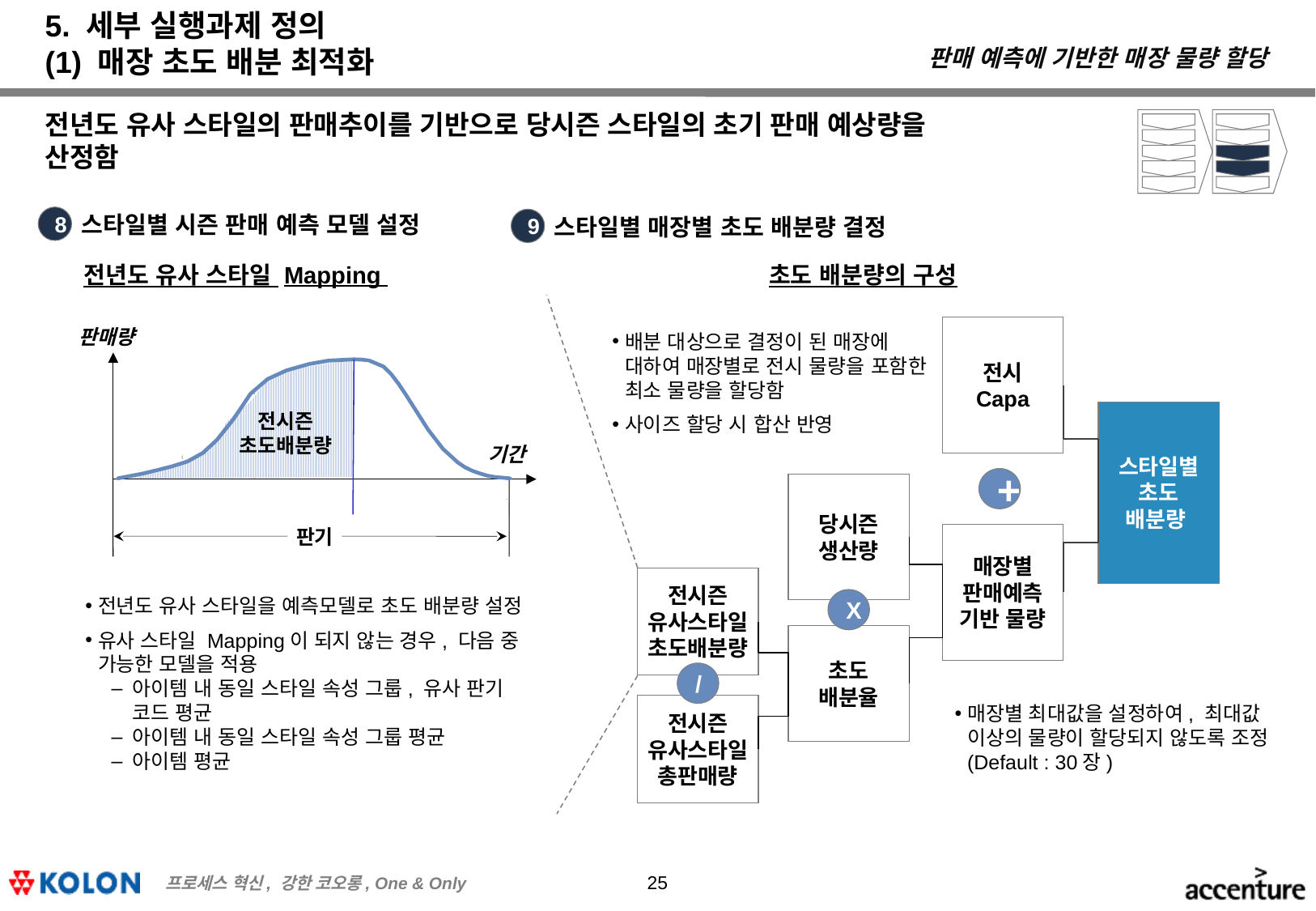

# 5. 세부 실행과제 정의 (1) 매장 초도 배분 최적화
판매 예측에 기반한 매장 물량 할당
전년도 유사 스타일의 판매추이를 기반으로 당시즌 스타일의 초기 판매 예상량을 산정함

스타일별 시즌 판매 예측 모델 설정
스타일별 매장별 초도 배분량 결정
8
9
전년도 유사 스타일 Mapping
초도 배분량의 구성
배분 대상으로 결정이 된 매장에 대하여 매장별로 전시 물량을 포함한 최소 물량을 할당함
사이즈 할당 시 합산 반영
전시 Capa
스타일별 초도 배분량
+
당시즌 생산량
매장별
판매예측
기반 물량
전시즌
유사스타일
초도배분량
X
초도
배분율
/
매장별 최대값을 설정하여, 최대값 이상의 물량이 할당되지 않도록 조정 (Default : 30장)
전시즌
유사스타일
총판매량
판매량

전시즌
초도배분량
기간

판기

전년도 유사 스타일을 예측모델로 초도 배분량 설정
유사 스타일 Mapping이 되지 않는 경우, 다음 중 가능한 모델을 적용
아이템 내 동일 스타일 속성 그룹, 유사 판기 코드 평균
아이템 내 동일 스타일 속성 그룹 평균
아이템 평균